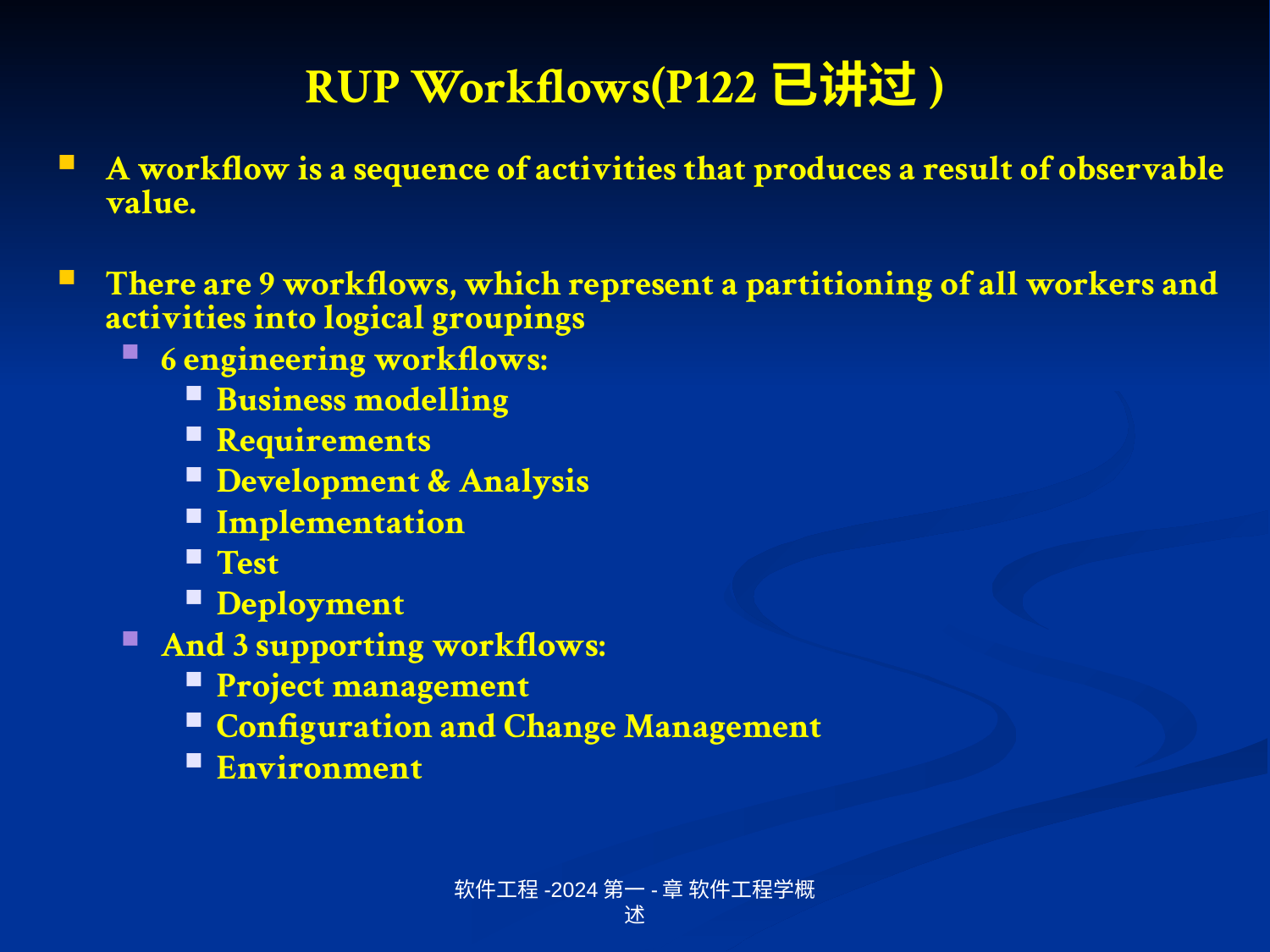

# RUP Workflows(P122已讲过)
A workflow is a sequence of activities that produces a result of observable value.

There are 9 workflows, which represent a partitioning of all workers and activities into logical groupings
6 engineering workflows:
Business modelling
Requirements
Development & Analysis
Implementation
Test
Deployment
And 3 supporting workflows:
Project management
Configuration and Change Management
Environment
软件工程-2024第一-章 软件工程学概述
137